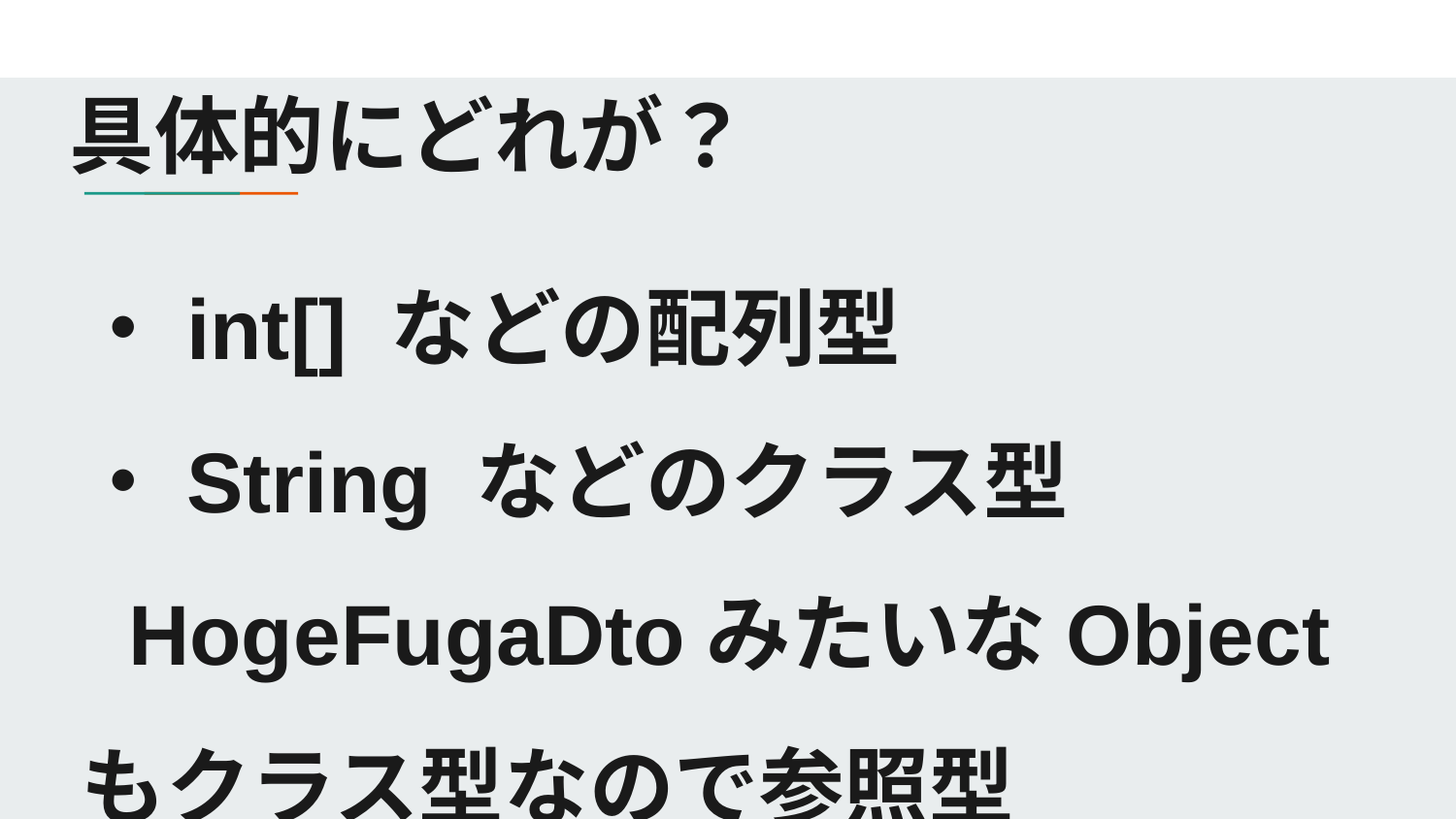

# 具体的にどれが？
・int[] などの配列型
・String などのクラス型
  HogeFugaDtoみたいなObjectもクラス型なので参照型